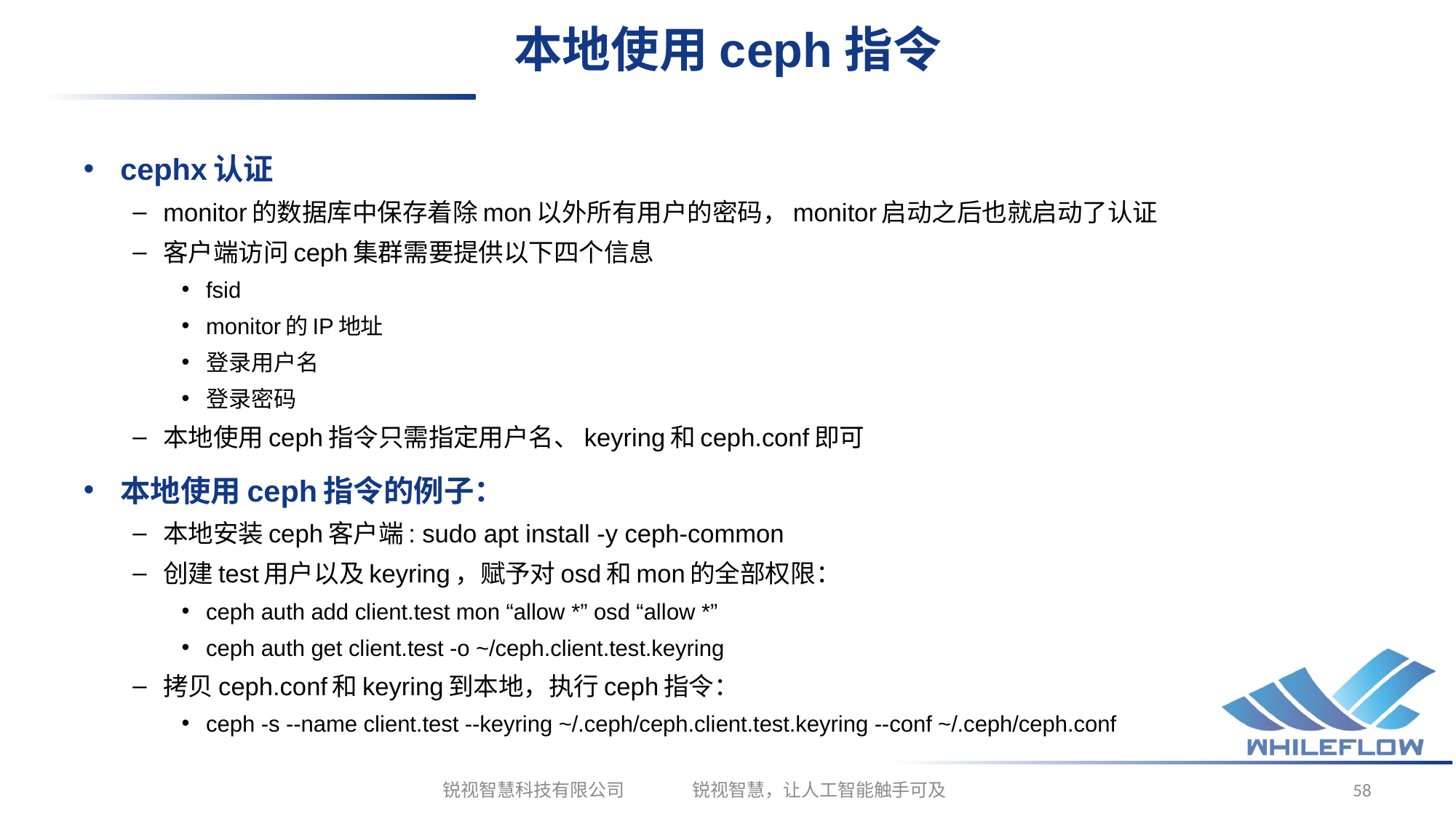

# 本地使用ceph指令
cephx认证
monitor的数据库中保存着除mon以外所有用户的密码，monitor启动之后也就启动了认证
客户端访问ceph集群需要提供以下四个信息
fsid
monitor的IP地址
登录用户名
登录密码
本地使用ceph指令只需指定用户名、keyring和ceph.conf即可
本地使用ceph指令的例子：
本地安装ceph客户端: sudo apt install -y ceph-common
创建test用户以及keyring，赋予对osd和mon的全部权限：
ceph auth add client.test mon “allow *” osd “allow *”
ceph auth get client.test -o ~/ceph.client.test.keyring
拷贝ceph.conf和keyring到本地，执行ceph指令：
ceph -s --name client.test --keyring ~/.ceph/ceph.client.test.keyring --conf ~/.ceph/ceph.conf

锐视智慧科技有限公司            锐视智慧，让人工智能触手可及
58